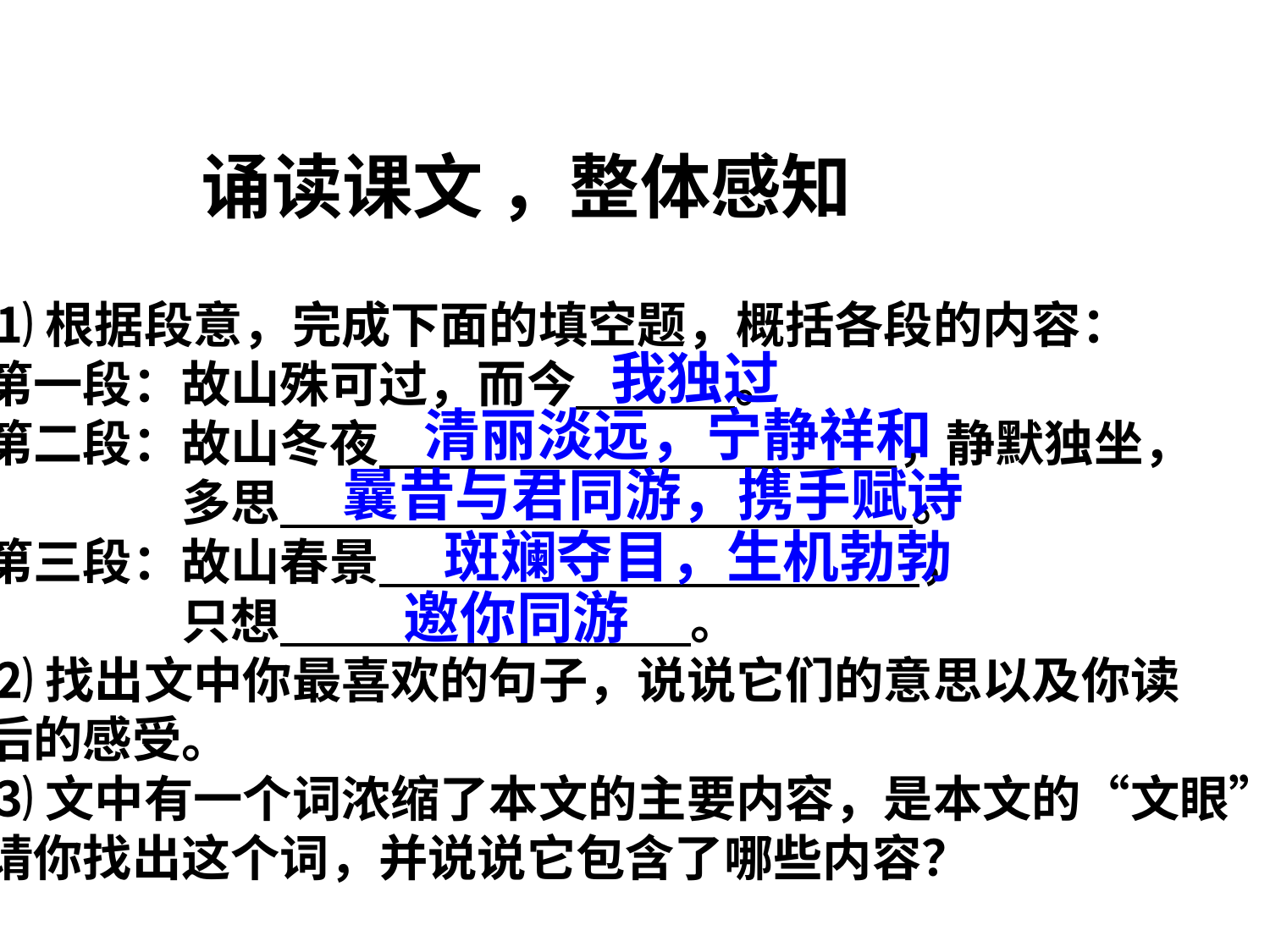

诵读课文 ，整体感知
⑴根据段意，完成下面的填空题，概括各段的内容：
第一段：故山殊可过，而今　　　 。
第二段：故山冬夜       　　　　　　　　    ，静默独坐，
　　　　多思    　　　　　　　　　　　    。
第三段：故山春景       　　　　　　　　      ，
　　　　只想         　　　　          。
⑵找出文中你最喜欢的句子，说说它们的意思以及你读
后的感受。
⑶文中有一个词浓缩了本文的主要内容，是本文的“文眼”，
请你找出这个词，并说说它包含了哪些内容？

我独过
清丽淡远，宁静祥和
曩昔与君同游，携手赋诗
斑斓夺目，生机勃勃
邀你同游